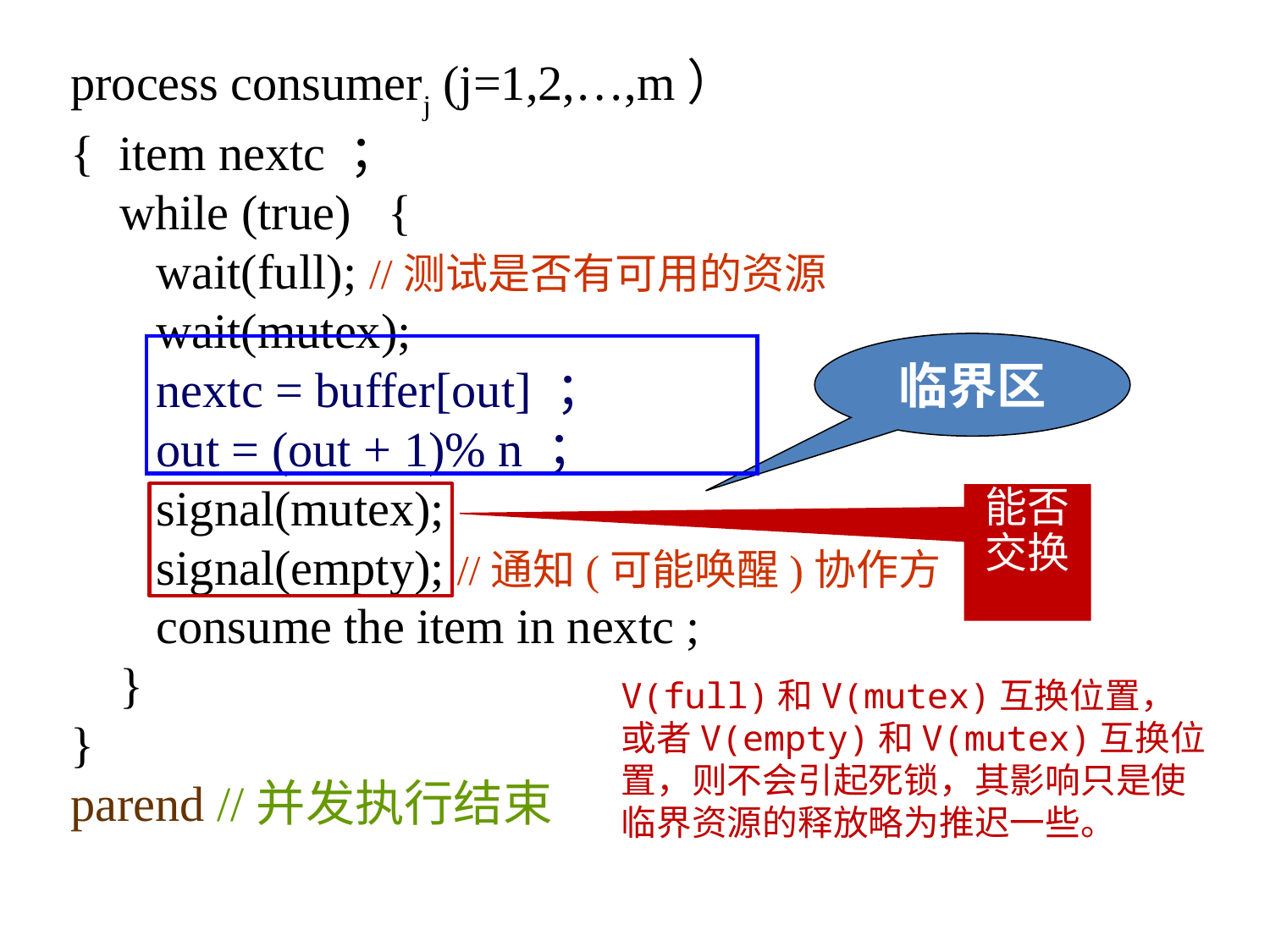

process consumerj (j=1,2,…,m）
{  item nextc ；
    while (true)   {
       wait(full); //测试是否有可用的资源
       wait(mutex);
       nextc = buffer[out] ；
       out = (out + 1)% n ；
       signal(mutex);
       signal(empty); //通知(可能唤醒)协作方
       consume the item in nextc ;
    }
}
parend //并发执行结束
临界区

能否交换
V(full)和V(mutex)互换位置，或者V(empty)和V(mutex)互换位置，则不会引起死锁，其影响只是使临界资源的释放略为推迟一些。